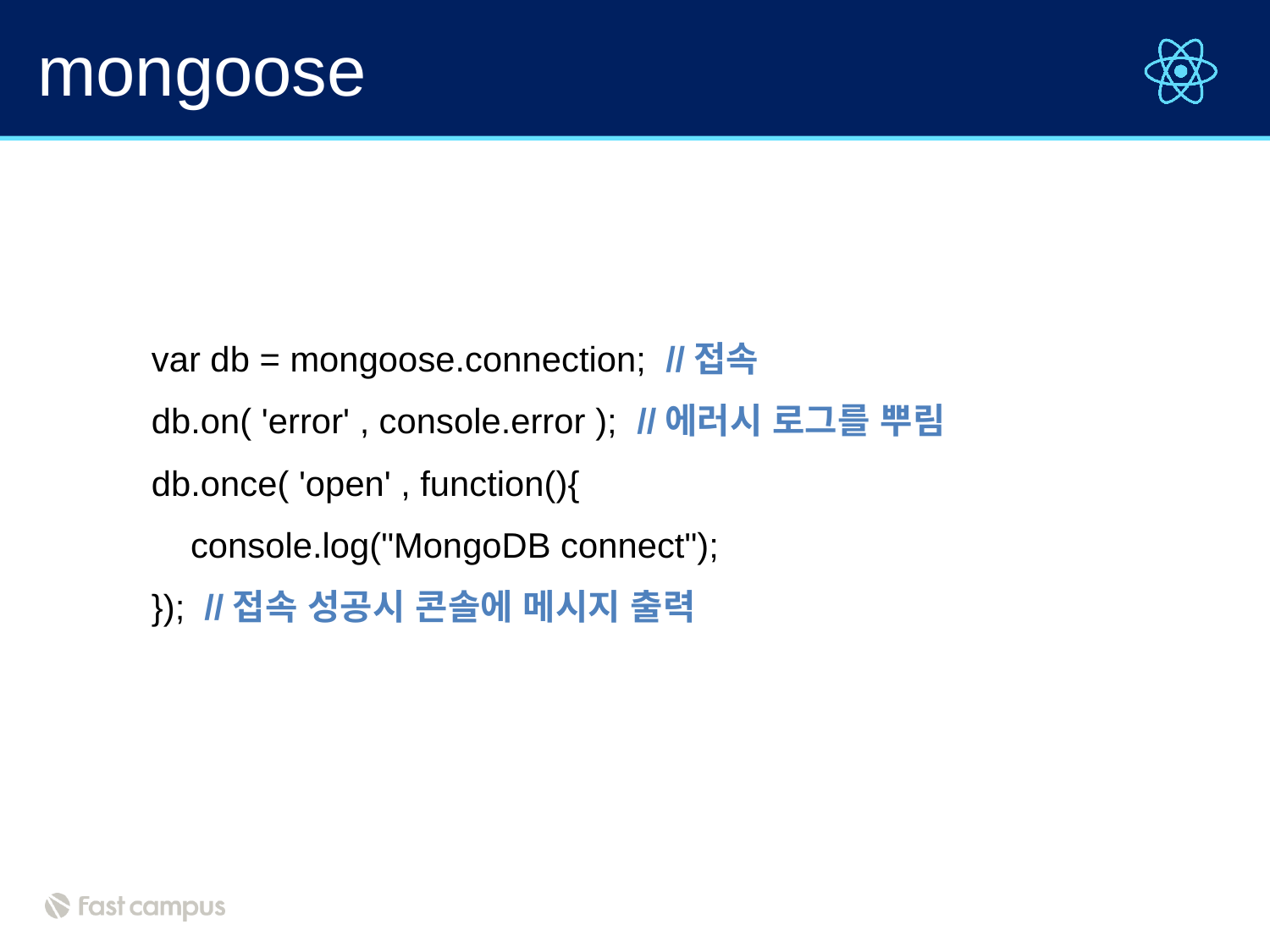

# mongoose
var db = mongoose.connection;  //접속
db.on( 'error' , console.error );  //에러시 로그를 뿌림
db.once( 'open' , function(){
    console.log("MongoDB connect");
});  //접속 성공시 콘솔에 메시지 출력